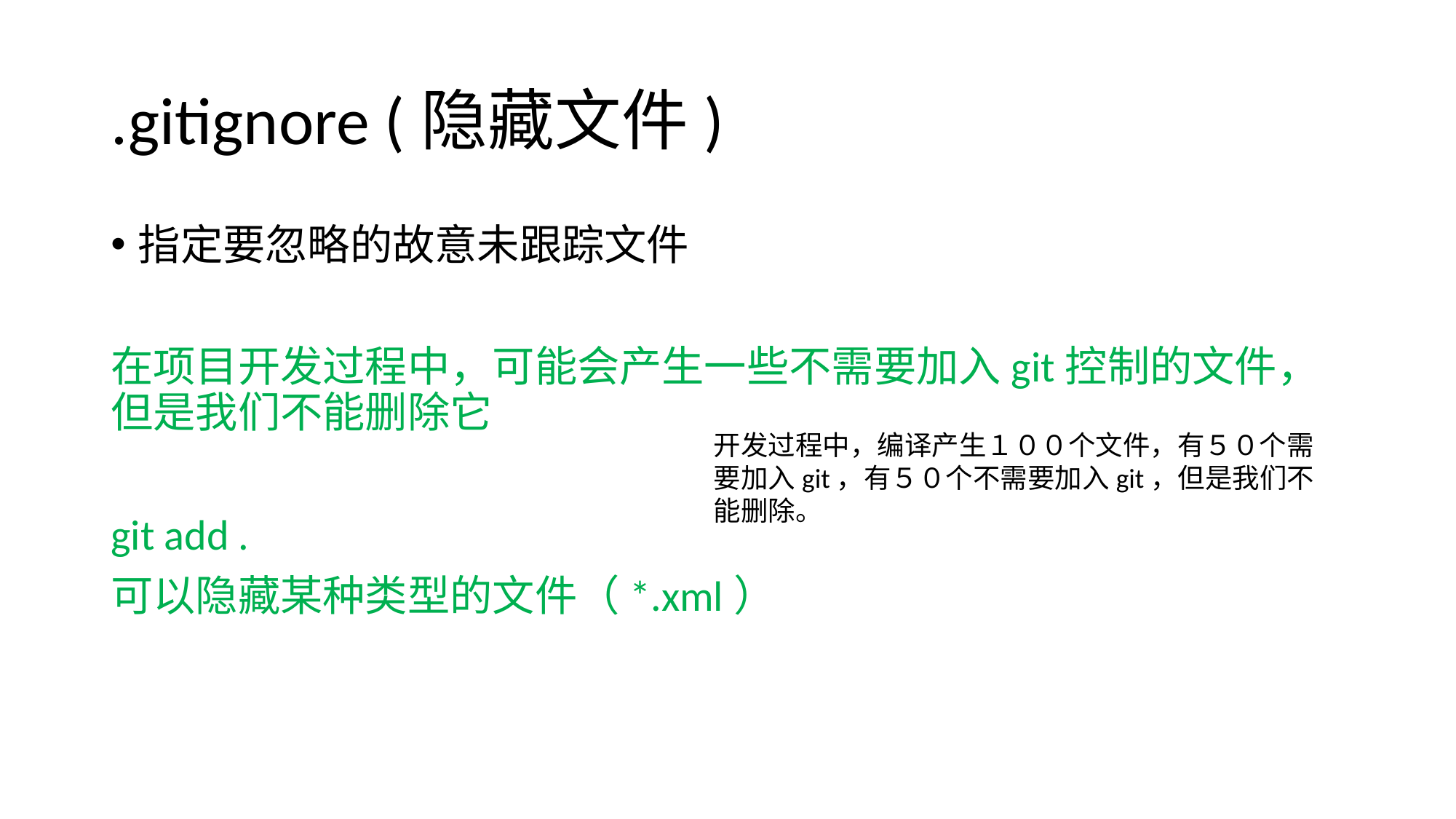

# .gitignore (隐藏文件)
指定要忽略的故意未跟踪文件

在项目开发过程中，可能会产生一些不需要加入git控制的文件，但是我们不能删除它

git add .
可以隐藏某种类型的文件（*.xml）
开发过程中，编译产生１００个文件，有５０个需要加入git，有５０个不需要加入git，但是我们不能删除。